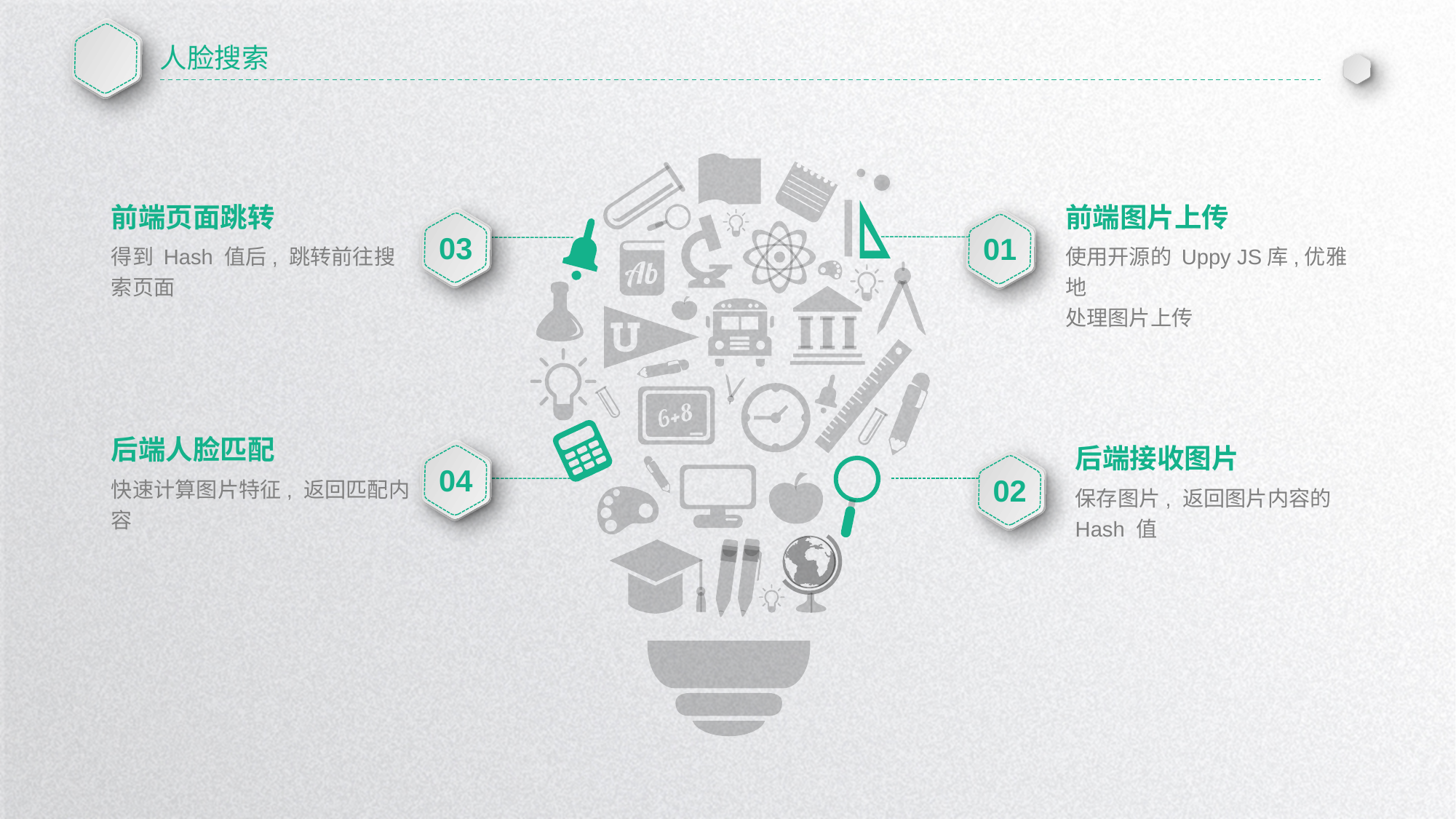

人脸搜索

前端页面跳转
前端图片上传

03

01

得到 Hash 值后, 跳转前往搜索页面
使用开源的 Uppy JS库,优雅地
处理图片上传

后端人脸匹配
后端接收图片

04

02

快速计算图片特征, 返回匹配内容

保存图片, 返回图片内容的 Hash 值